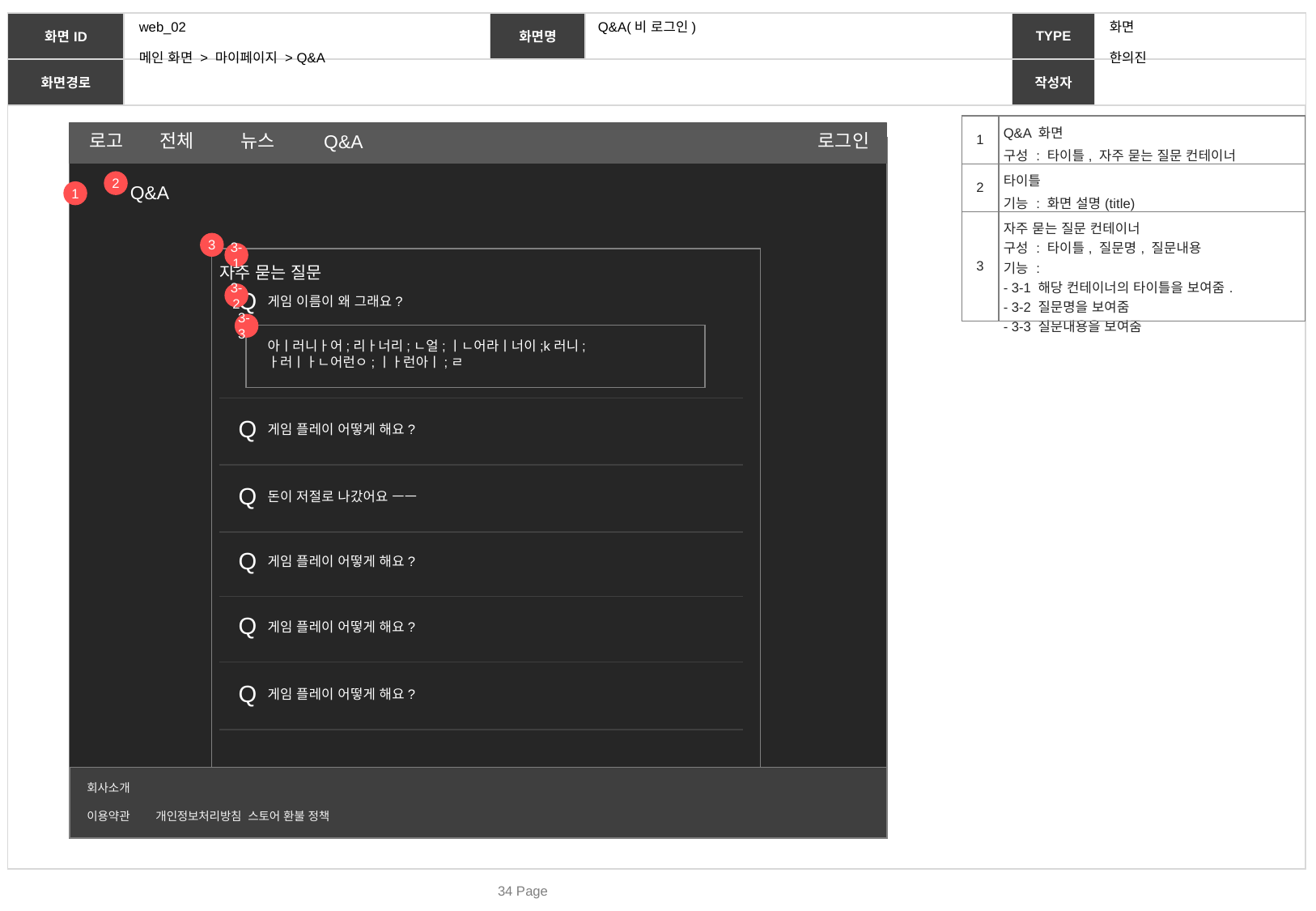

web_02
Q&A(비 로그인)
화면
메인 화면 > 마이페이지 > Q&A
| 1 | Q&A 화면 구성 : 타이틀, 자주 묻는 질문 컨테이너 |
| --- | --- |
| 2 | 타이틀 기능 : 화면 설명(title) |
| 3 | 자주 묻는 질문 컨테이너 구성 : 타이틀, 질문명, 질문내용 기능 : - 3-1 해당 컨테이너의 타이틀을 보여줌. - 3-2 질문명을 보여줌 - 3-3 질문내용을 보여줌 |

로고
전체
뉴스
로그인
Q&A

2
Q&A
1
3
3-1

자주 묻는 질문
Q
3-2

게임 이름이 왜 그래요?
3-3

아ㅣ러니ㅏ어;리ㅏ너리;ㄴ얼;ㅣㄴ어라ㅣ너이;k러니;ㅏ러ㅣㅏㄴ어런ㅇ;ㅣㅏ런아ㅣ;ㄹ
Q
게임 플레이 어떻게 해요?
Q
돈이 저절로 나갔어요 ㅡㅡ
Q
게임 플레이 어떻게 해요?
Q
게임 플레이 어떻게 해요?
Q
게임 플레이 어떻게 해요?

회사소개
이용약관        개인정보처리방침  스토어 환불 정책